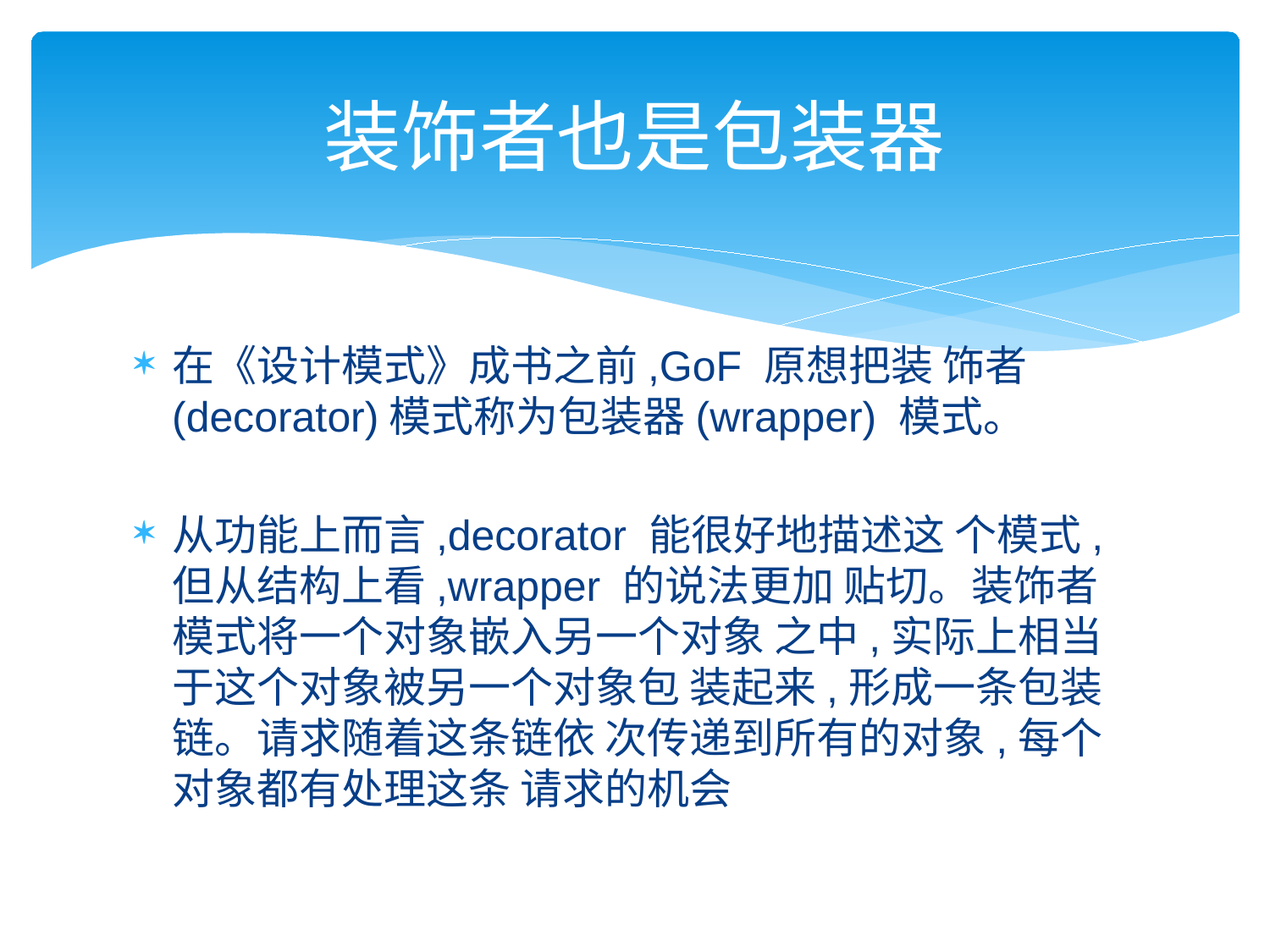

# 装饰者也是包装器
在《设计模式》成书之前,GoF 原想把装 饰者(decorator)模式称为包装器(wrapper) 模式。

从功能上而言,decorator 能很好地描述这 个模式,但从结构上看,wrapper 的说法更加 贴切。装饰者模式将一个对象嵌入另一个对象 之中,实际上相当于这个对象被另一个对象包 装起来,形成一条包装链。请求随着这条链依 次传递到所有的对象,每个对象都有处理这条 请求的机会